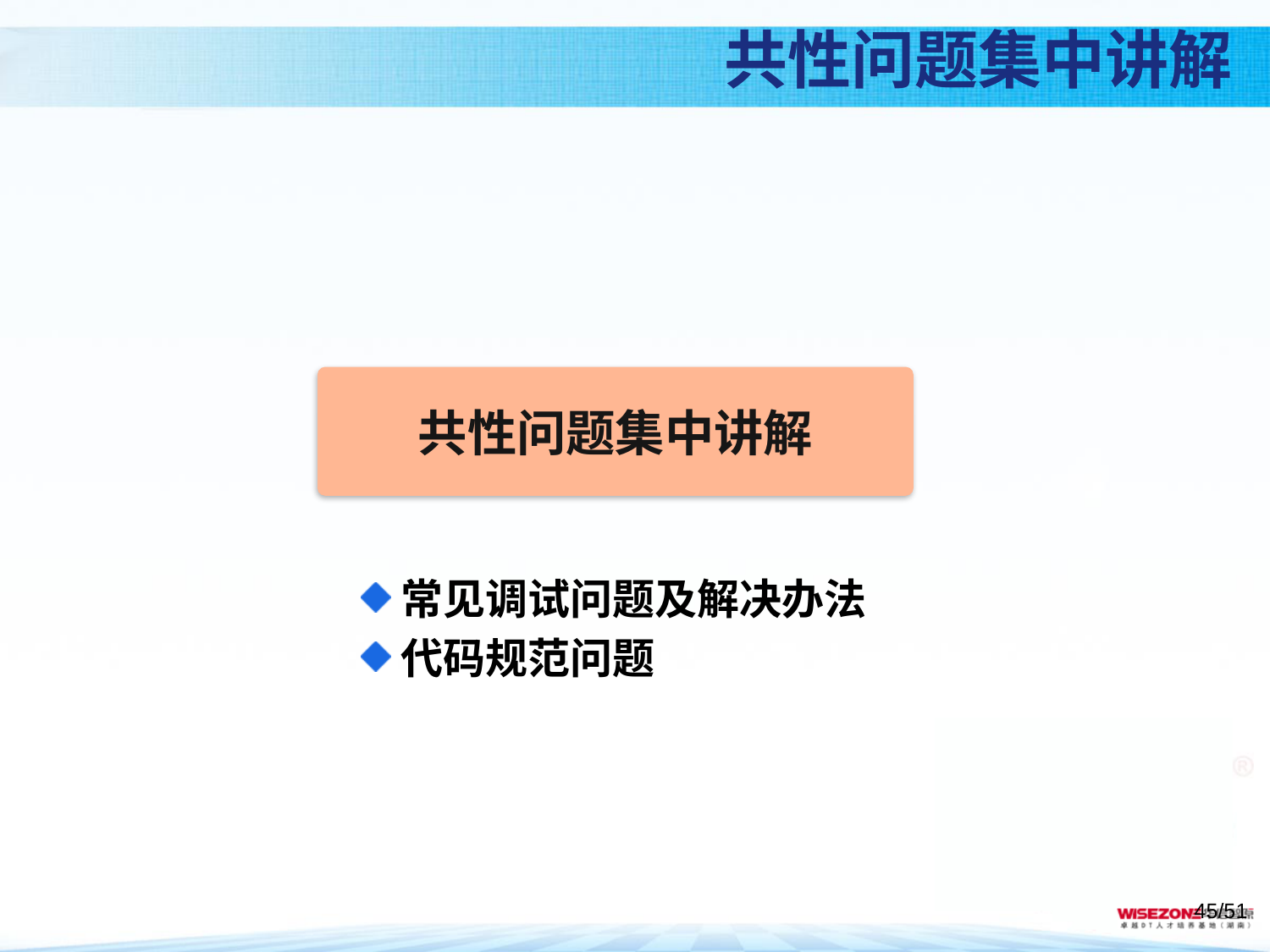

# 共性问题集中讲解
共性问题集中讲解
常见调试问题及解决办法
代码规范问题
45/51